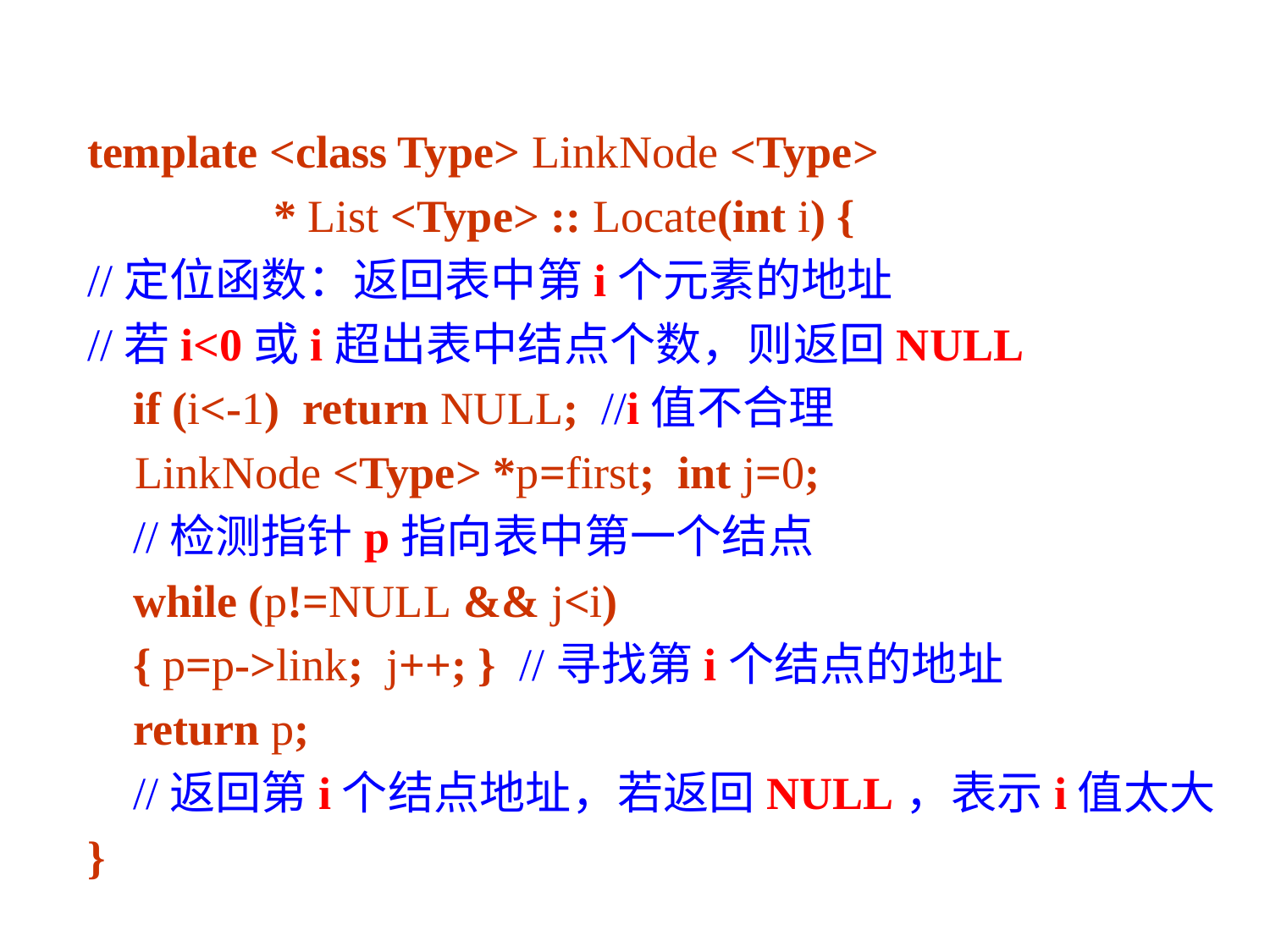

template <class Type> LinkNode <Type>
		 * List <Type> :: Locate(int i) {
//定位函数：返回表中第i个元素的地址
//若i<0或i超出表中结点个数，则返回NULL
    if (i<-1)  return NULL;  //i值不合理
    	LinkNode <Type> *p=first;  int j=0;
    //检测指针p指向表中第一个结点
    while (p!=NULL && j<i)
    { p=p->link;  j++; }  //寻找第i个结点的地址
    return p;
    //返回第i个结点地址，若返回NULL，表示i值太大
}
165